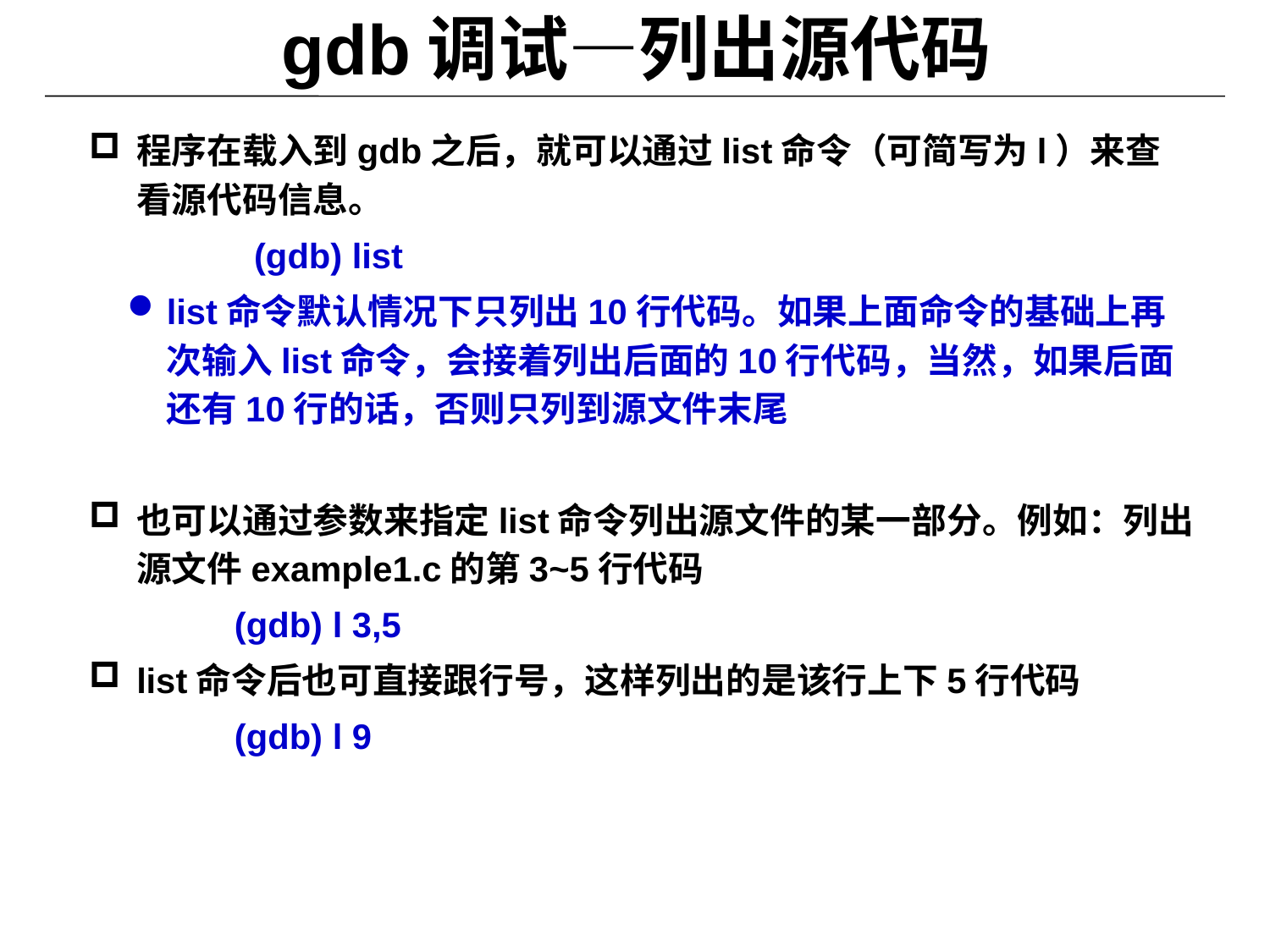

# gdb调试—列出源代码
程序在载入到gdb之后，就可以通过list命令（可简写为l）来查看源代码信息。
             (gdb) list
list命令默认情况下只列出10行代码。如果上面命令的基础上再次输入list命令，会接着列出后面的10行代码，当然，如果后面还有10行的话，否则只列到源文件末尾

也可以通过参数来指定list命令列出源文件的某一部分。例如：列出源文件example1.c的第3~5行代码
           (gdb) l 3,5
list命令后也可直接跟行号，这样列出的是该行上下5行代码
           (gdb) l 9